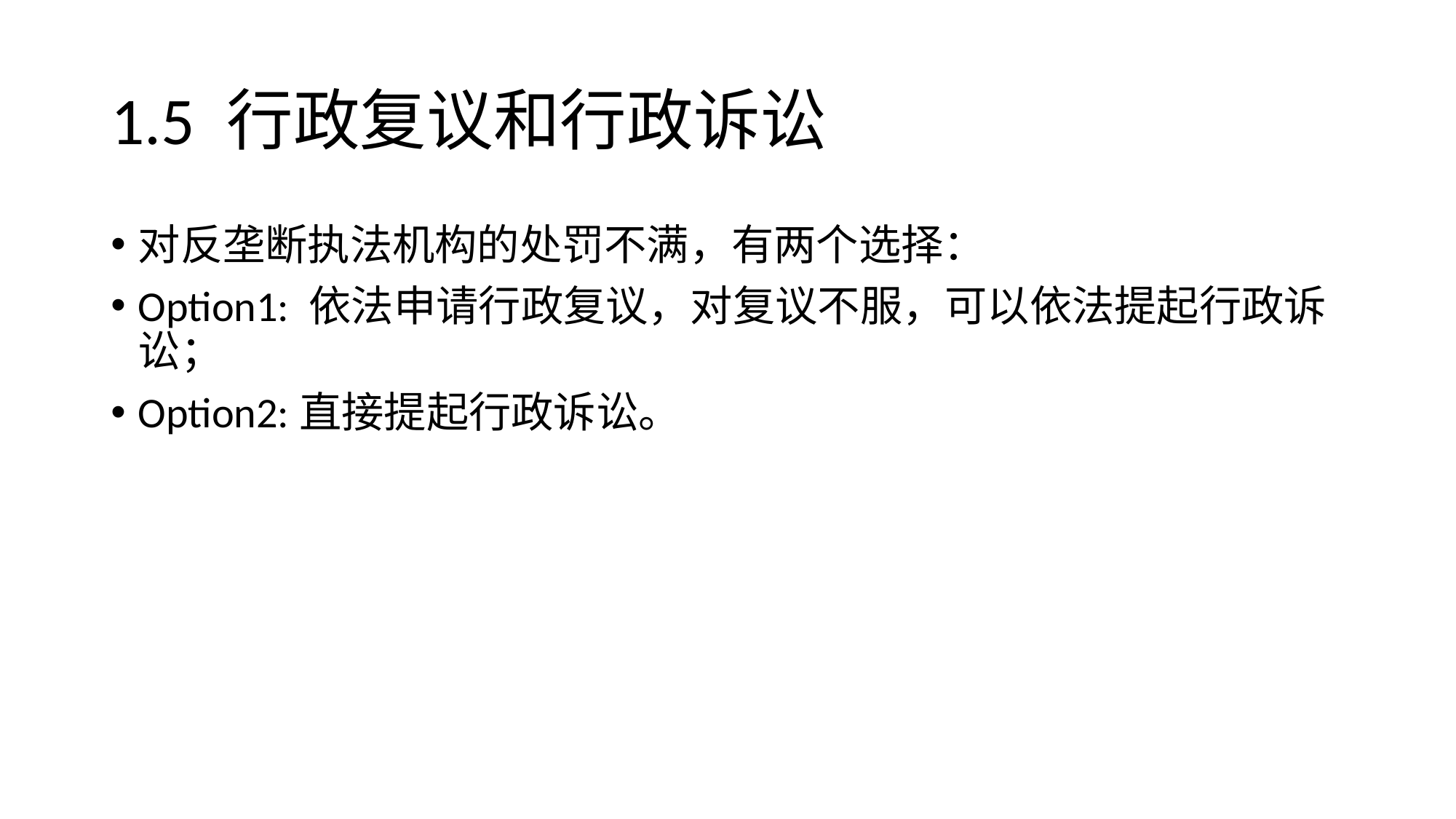

# 1.5 行政复议和行政诉讼
对反垄断执法机构的处罚不满，有两个选择：
Option1: 依法申请行政复议，对复议不服，可以依法提起行政诉讼；
Option2:直接提起行政诉讼。